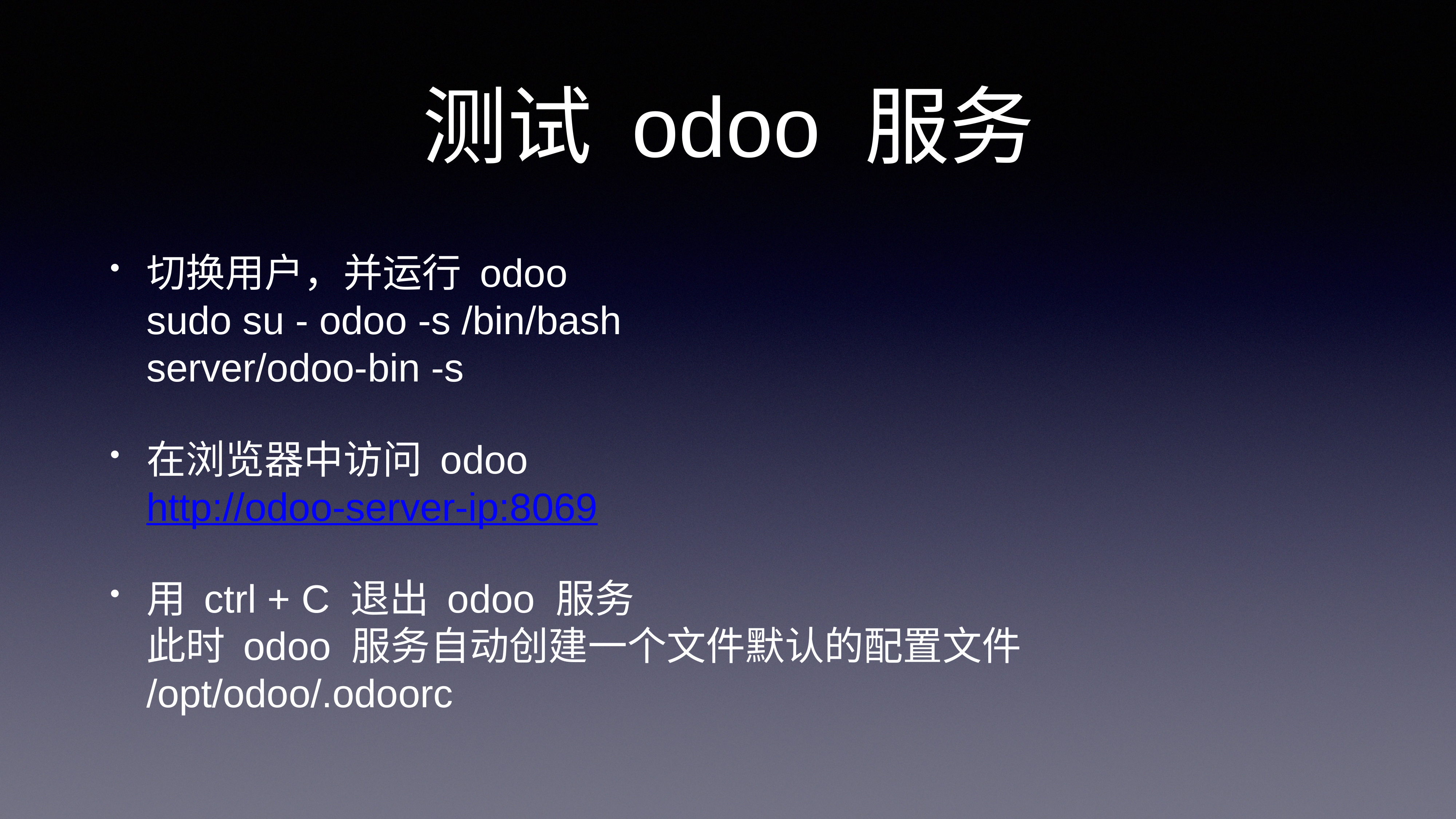

# 测试 odoo 服务
切换用户，并运行 odoo
sudo su - odoo -s /bin/bash
server/odoo-bin -s
在浏览器中访问 odoo
http://odoo-server-ip:8069
用 ctrl + C 退出 odoo 服务
此时 odoo 服务自动创建一个文件默认的配置文件
/opt/odoo/.odoorc